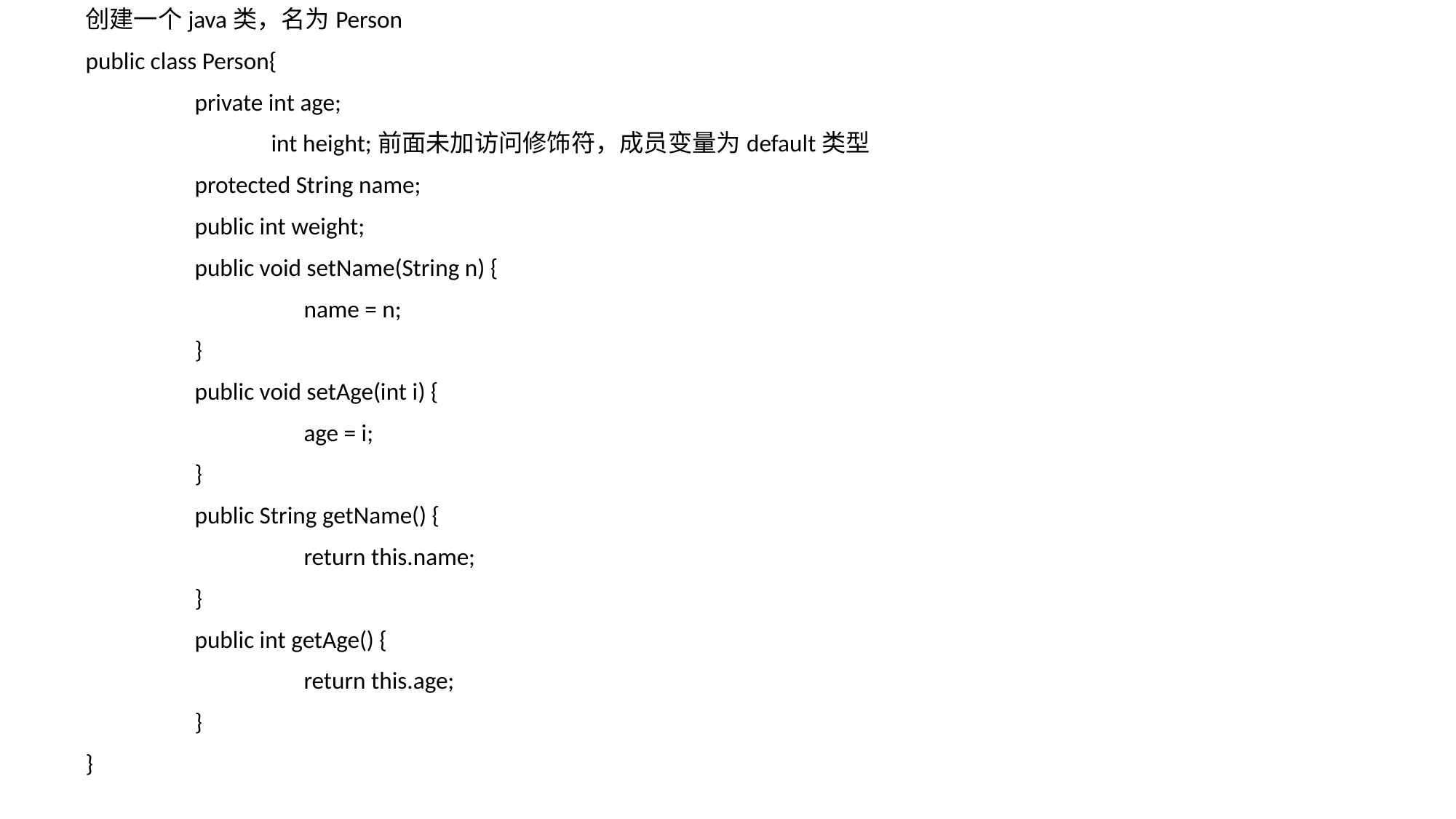

创建一个java类，名为Person
public class Person{
	private int age;
	              int height;前面未加访问修饰符，成员变量为default类型
	protected String name;
	public int weight;
	public void setName(String n) {
		name = n;
	}
	public void setAge(int i) {
		age = i;
	}
	public String getName() {
		return this.name;
	}
	public int getAge() {
		return this.age;
	}
}